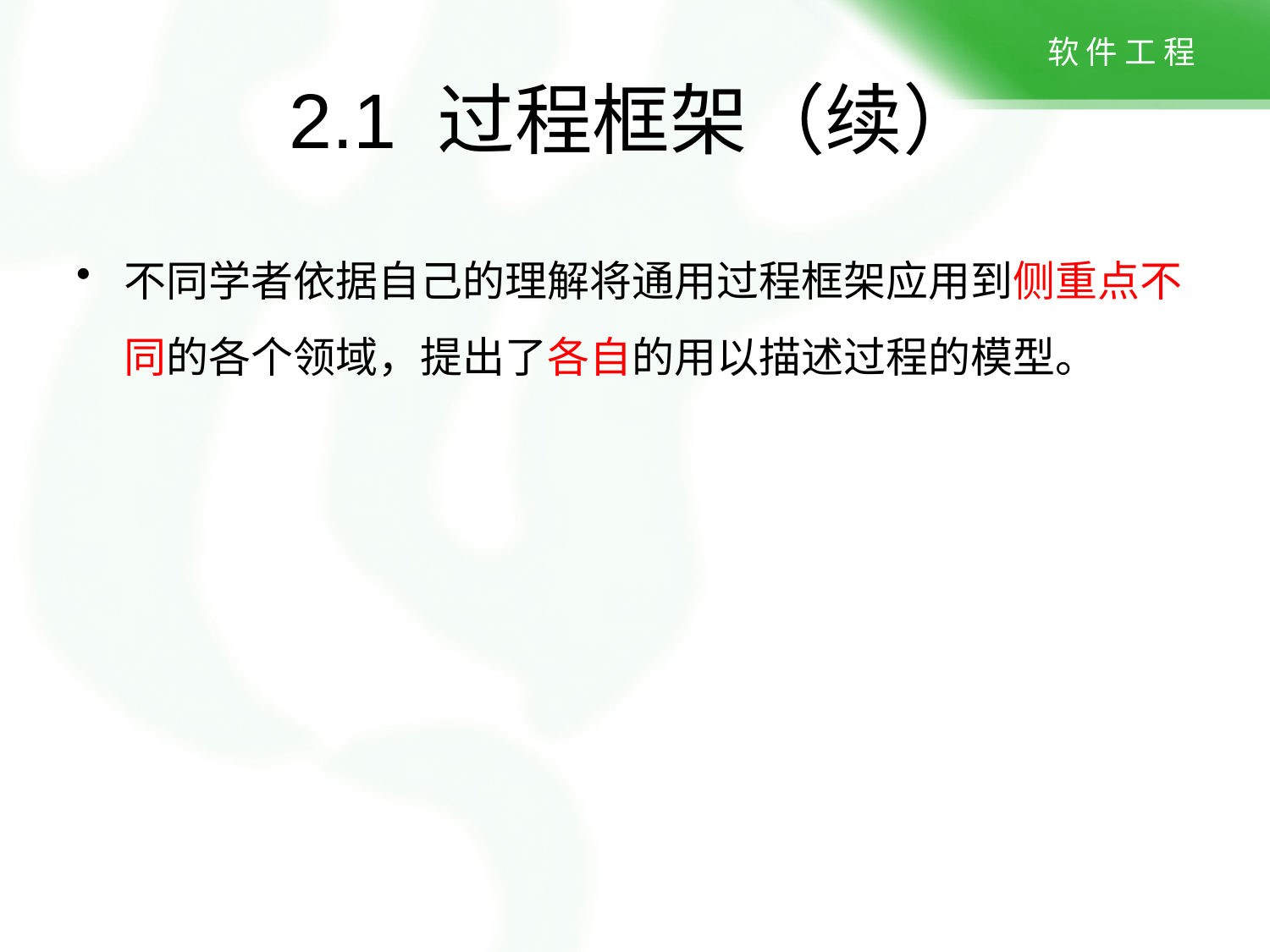

# 2.1 过程框架（续）
不同学者依据自己的理解将通用过程框架应用到侧重点不同的各个领域，提出了各自的用以描述过程的模型。